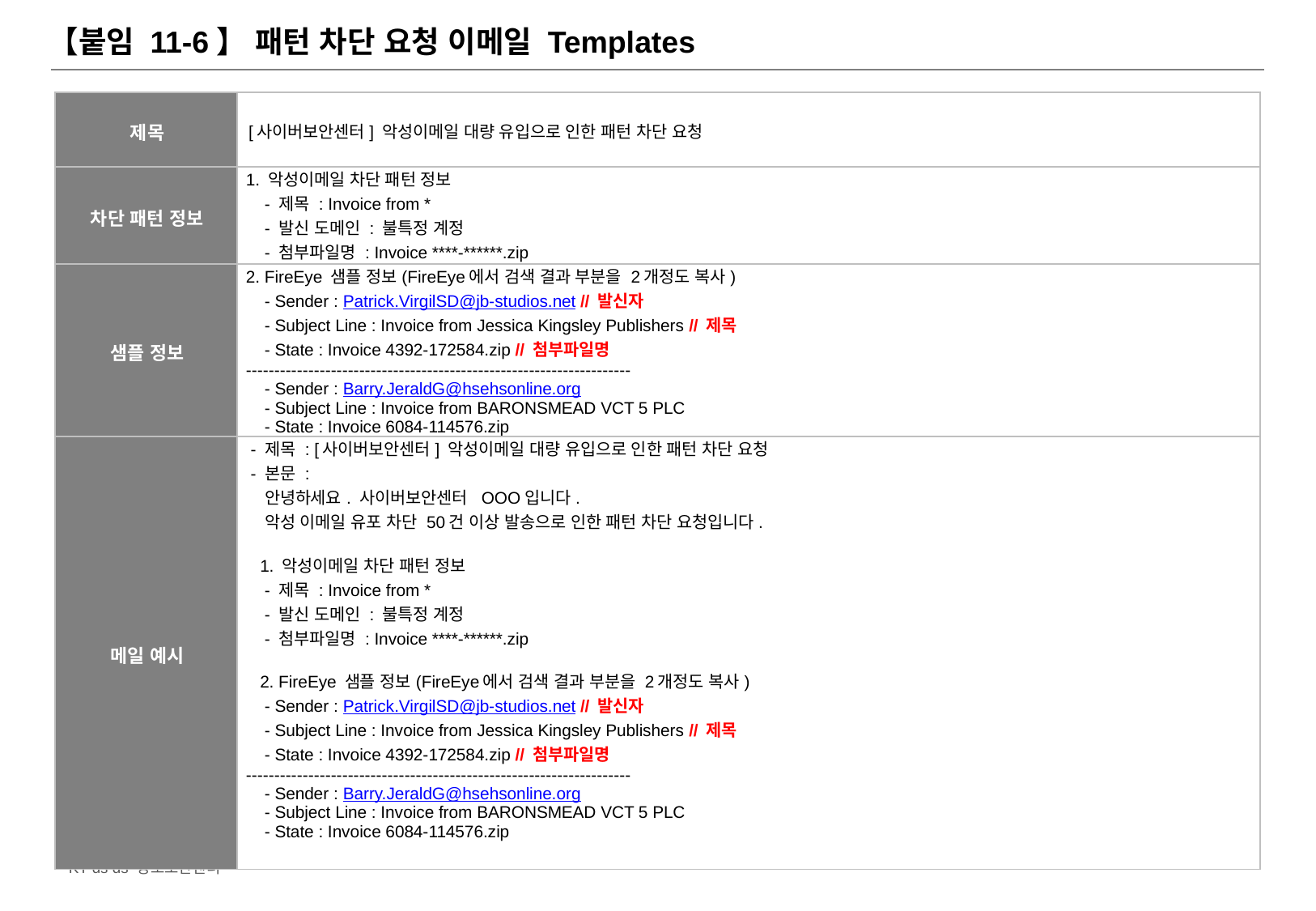

# 【붙임 11-6】 패턴 차단 요청 이메일 Templates
| 제목 | [사이버보안센터] 악성이메일 대량 유입으로 인한 패턴 차단 요청 |
| --- | --- |
| 차단 패턴 정보 | 1. 악성이메일 차단 패턴 정보 - 제목 : Invoice from \* - 발신 도메인 : 불특정 계정 - 첨부파일명 : Invoice \*\*\*\*-\*\*\*\*\*\*.zip |
| 샘플 정보 | 2. FireEye 샘플 정보(FireEye에서 검색 결과 부분을 2개정도 복사) - Sender : Patrick.VirgilSD@jb-studios.net // 발신자 - Subject Line : Invoice from Jessica Kingsley Publishers // 제목 - State : Invoice 4392-172584.zip // 첨부파일명 -------------------------------------------------------------------- - Sender : Barry.JeraldG@hsehsonline.org - Subject Line : Invoice from BARONSMEAD VCT 5 PLC - State : Invoice 6084-114576.zip |
| 메일 예시 | - 제목 : [사이버보안센터] 악성이메일 대량 유입으로 인한 패턴 차단 요청 - 본문 : 안녕하세요. 사이버보안센터  OOO입니다. 악성 이메일 유포 차단 50건 이상 발송으로 인한 패턴 차단 요청입니다. 1. 악성이메일 차단 패턴 정보 - 제목 : Invoice from \* - 발신 도메인 : 불특정 계정 - 첨부파일명 : Invoice \*\*\*\*-\*\*\*\*\*\*.zip   2. FireEye 샘플 정보(FireEye에서 검색 결과 부분을 2개정도 복사) - Sender : Patrick.VirgilSD@jb-studios.net // 발신자 - Subject Line : Invoice from Jessica Kingsley Publishers // 제목 - State : Invoice 4392-172584.zip // 첨부파일명 -------------------------------------------------------------------- - Sender : Barry.JeraldG@hsehsonline.org - Subject Line : Invoice from BARONSMEAD VCT 5 PLC - State : Invoice 6084-114576.zip |